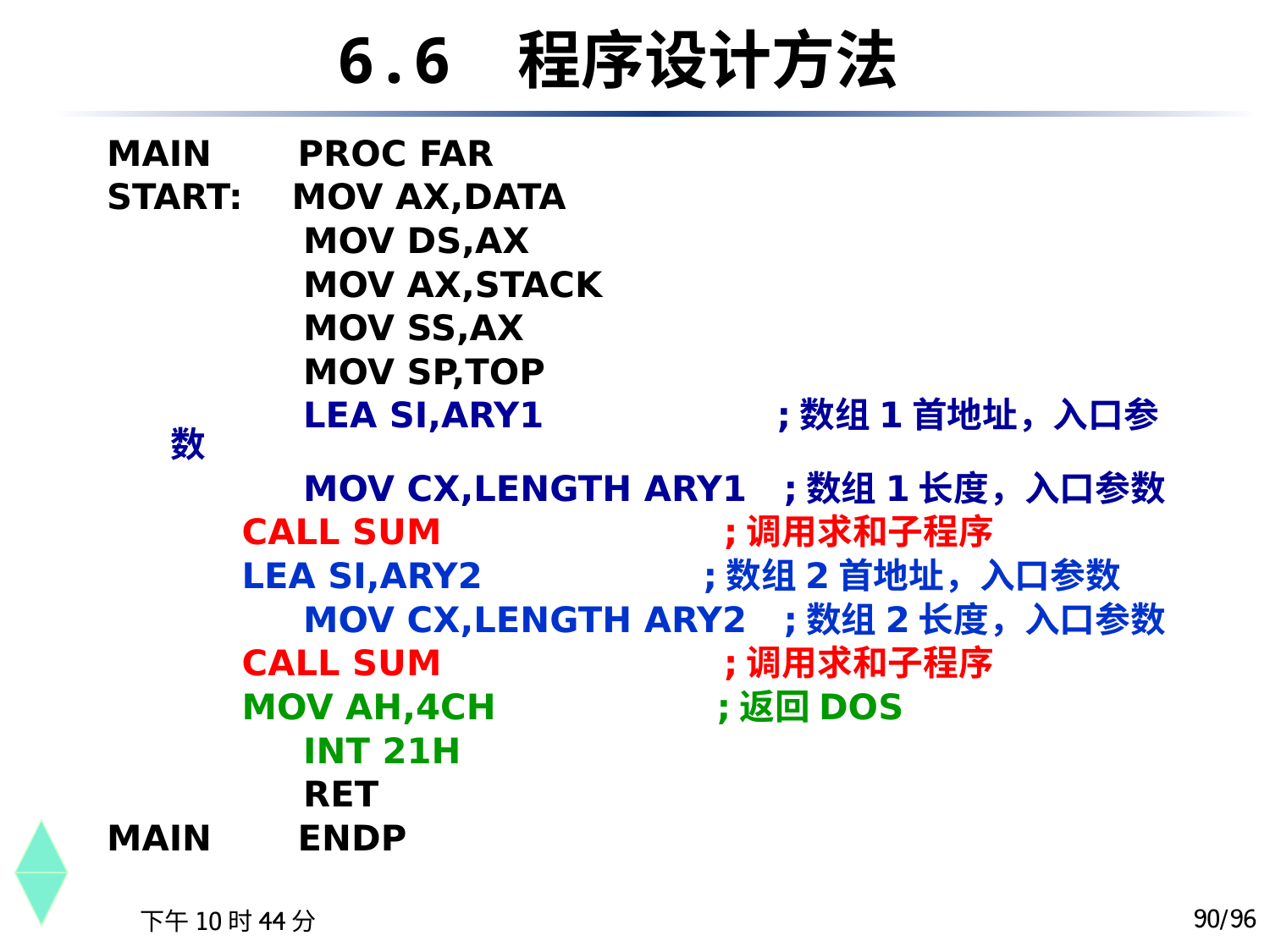

6.6	 程序设计方法
MAIN       PROC FAR
START:    MOV AX,DATA
                MOV DS,AX
                MOV AX,STACK
                MOV SS,AX
                MOV SP,TOP
                LEA SI,ARY1                   ;数组1首地址，入口参数
                MOV CX,LENGTH ARY1   ;数组1长度，入口参数
           CALL SUM                       ;调用求和子程序
           LEA SI,ARY2                  ;数组2首地址，入口参数
                MOV CX,LENGTH ARY2   ;数组2长度，入口参数
           CALL SUM                       ;调用求和子程序
           MOV AH,4CH                  ;返回DOS
                INT 21H
                RET
MAIN       ENDP
90/96
下午10时44分